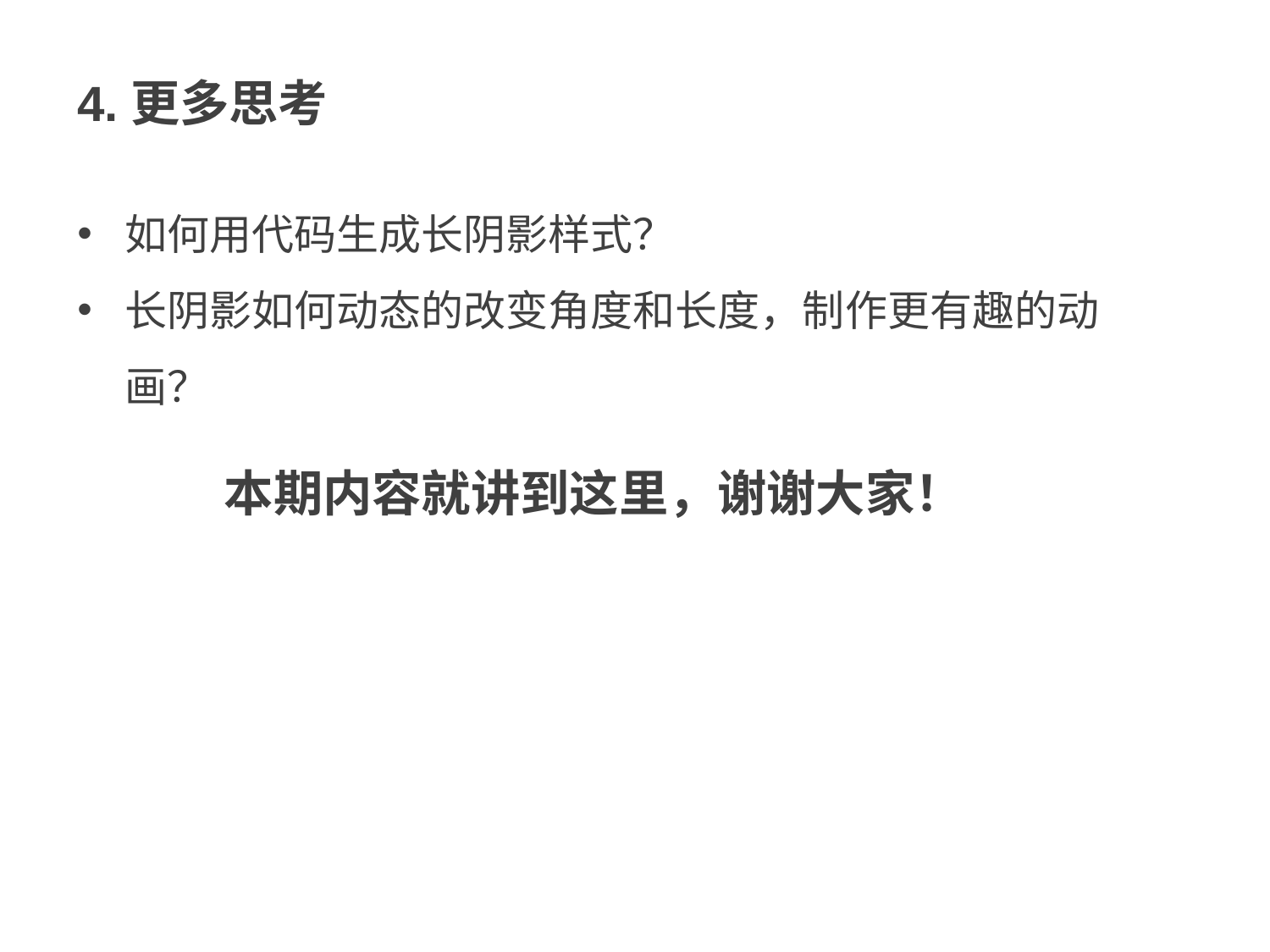

4.更多思考
如何用代码生成长阴影样式？
长阴影如何动态的改变角度和长度，制作更有趣的动画？
	本期内容就讲到这里，谢谢大家！